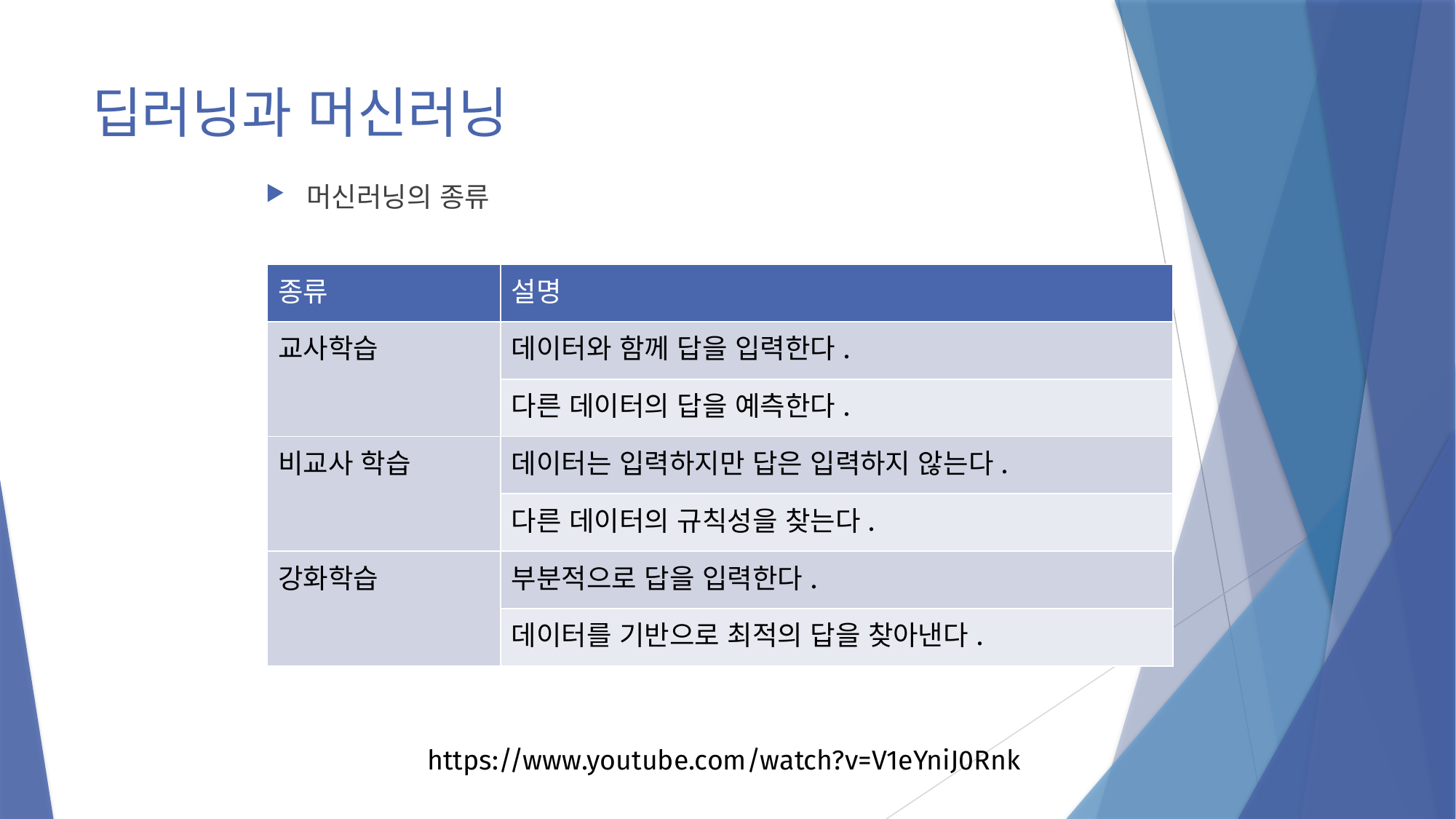

# 딥러닝과 머신러닝
머신러닝의 종류
| 종류 | 설명 |
| --- | --- |
| 교사학습 | 데이터와 함께 답을 입력한다. |
|  | 다른 데이터의 답을 예측한다. |
| 비교사 학습 | 데이터는 입력하지만 답은 입력하지 않는다. |
|  | 다른 데이터의 규칙성을 찾는다. |
| 강화학습 | 부분적으로 답을 입력한다. |
|  | 데이터를 기반으로 최적의 답을 찾아낸다. |
https://www.youtube.com/watch?v=V1eYniJ0Rnk